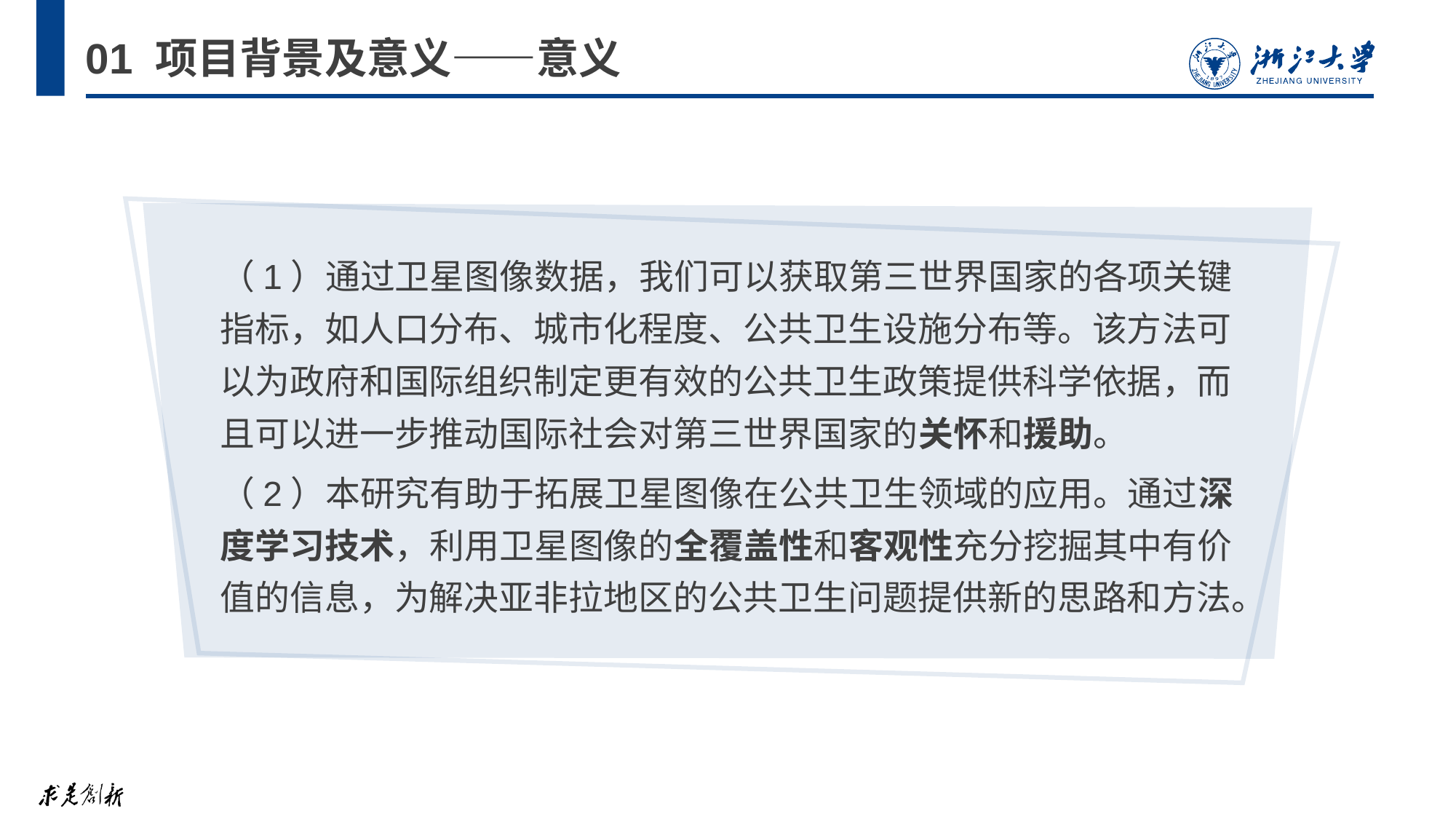

# 01 项目背景及意义——意义

（1）通过卫星图像数据，我们可以获取第三世界国家的各项关键指标，如人口分布、城市化程度、公共卫生设施分布等。该方法可以为政府和国际组织制定更有效的公共卫生政策提供科学依据，而且可以进一步推动国际社会对第三世界国家的关怀和援助。
（2）本研究有助于拓展卫星图像在公共卫生领域的应用。通过深度学习技术，利用卫星图像的全覆盖性和客观性充分挖掘其中有价值的信息，为解决亚非拉地区的公共卫生问题提供新的思路和方法。